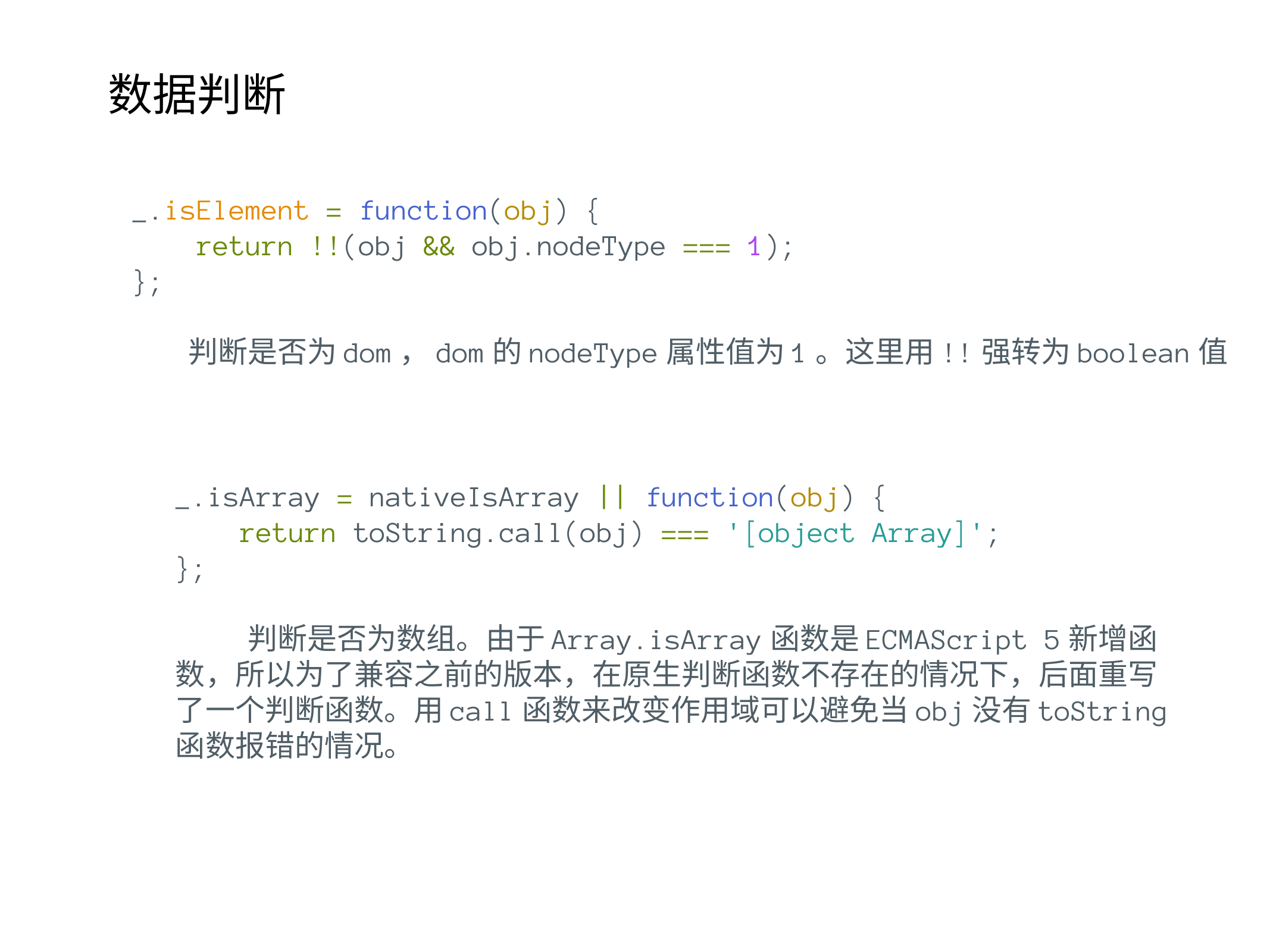

数据判断
_.isElement = function(obj) {
    return !!(obj && obj.nodeType === 1);
};

   判断是否为dom，dom的nodeType属性值为1。这里用!!强转为boolean值
_.isArray = nativeIsArray || function(obj) {
    return toString.call(obj) === '[object Array]';
};

    判断是否为数组。由于Array.isArray函数是ECMAScript 5新增函数，所以为了兼容之前的版本，在原生判断函数不存在的情况下，后面重写了一个判断函数。用call函数来改变作用域可以避免当obj没有toString函数报错的情况。